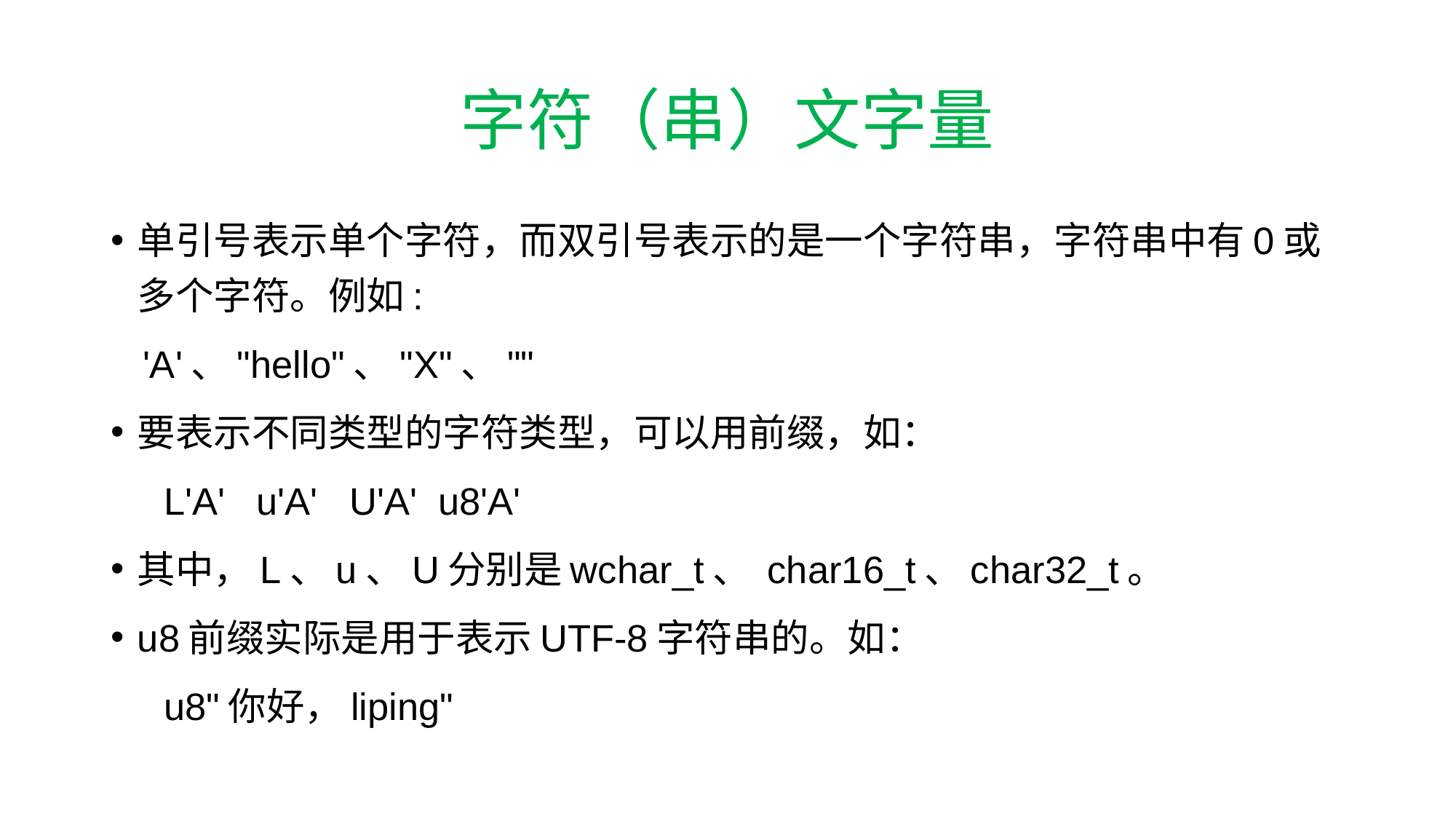

# 字符（串）文字量
单引号表示单个字符，而双引号表示的是一个字符串，字符串中有0或多个字符。例如:
   'A'、"hello"、"X"、""
要表示不同类型的字符类型，可以用前缀，如：
     L'A'   u'A'   U'A'  u8'A'
其中，L、u、U分别是wchar_t、 char16_t、char32_t。
u8前缀实际是用于表示UTF-8字符串的。如：
     u8"你好，liping"